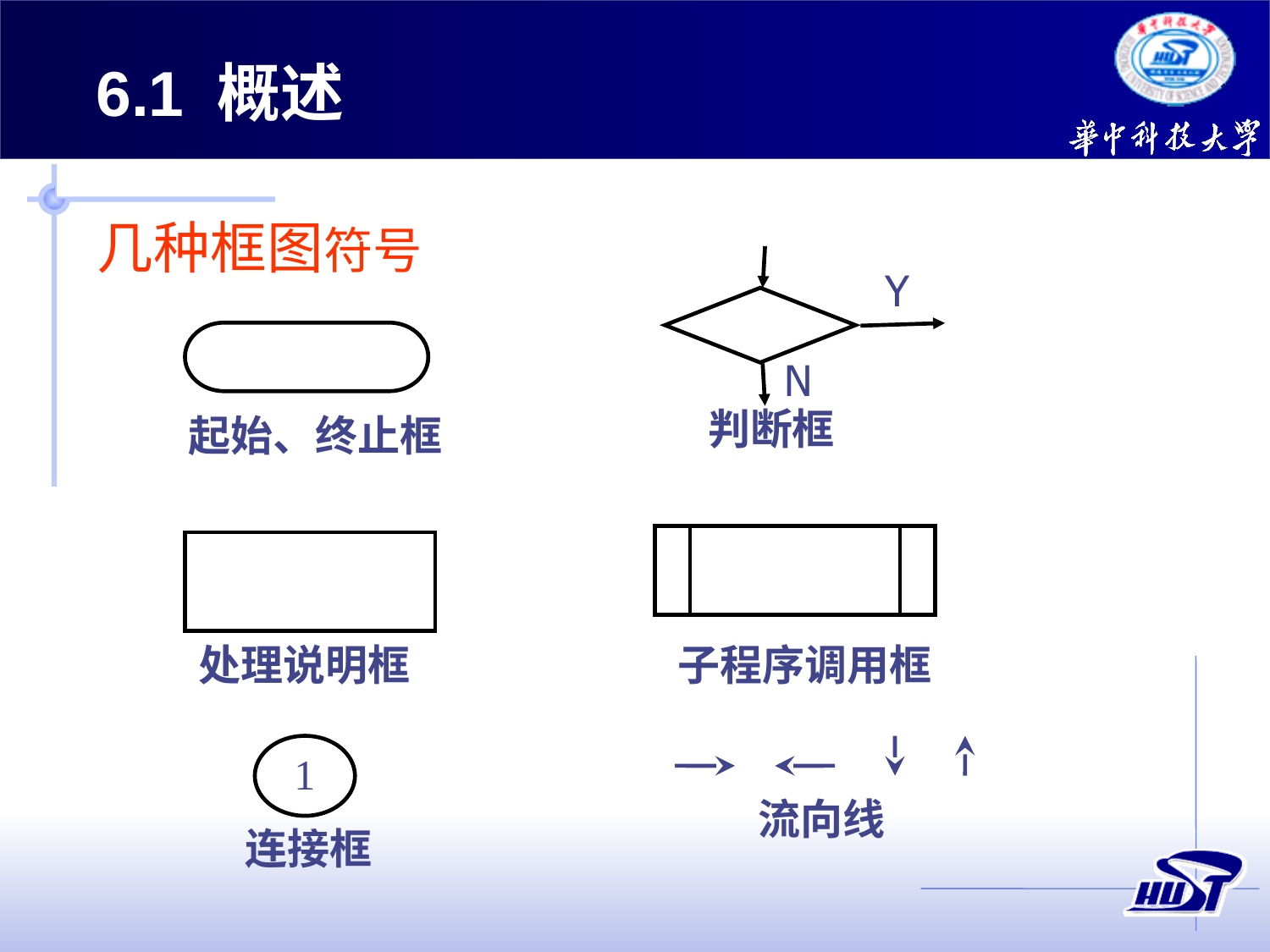

6.1 概述
几种框图符号

Y

N

判断框
起始、终止框

处理说明框
子程序调用框
1

流向线
连接框